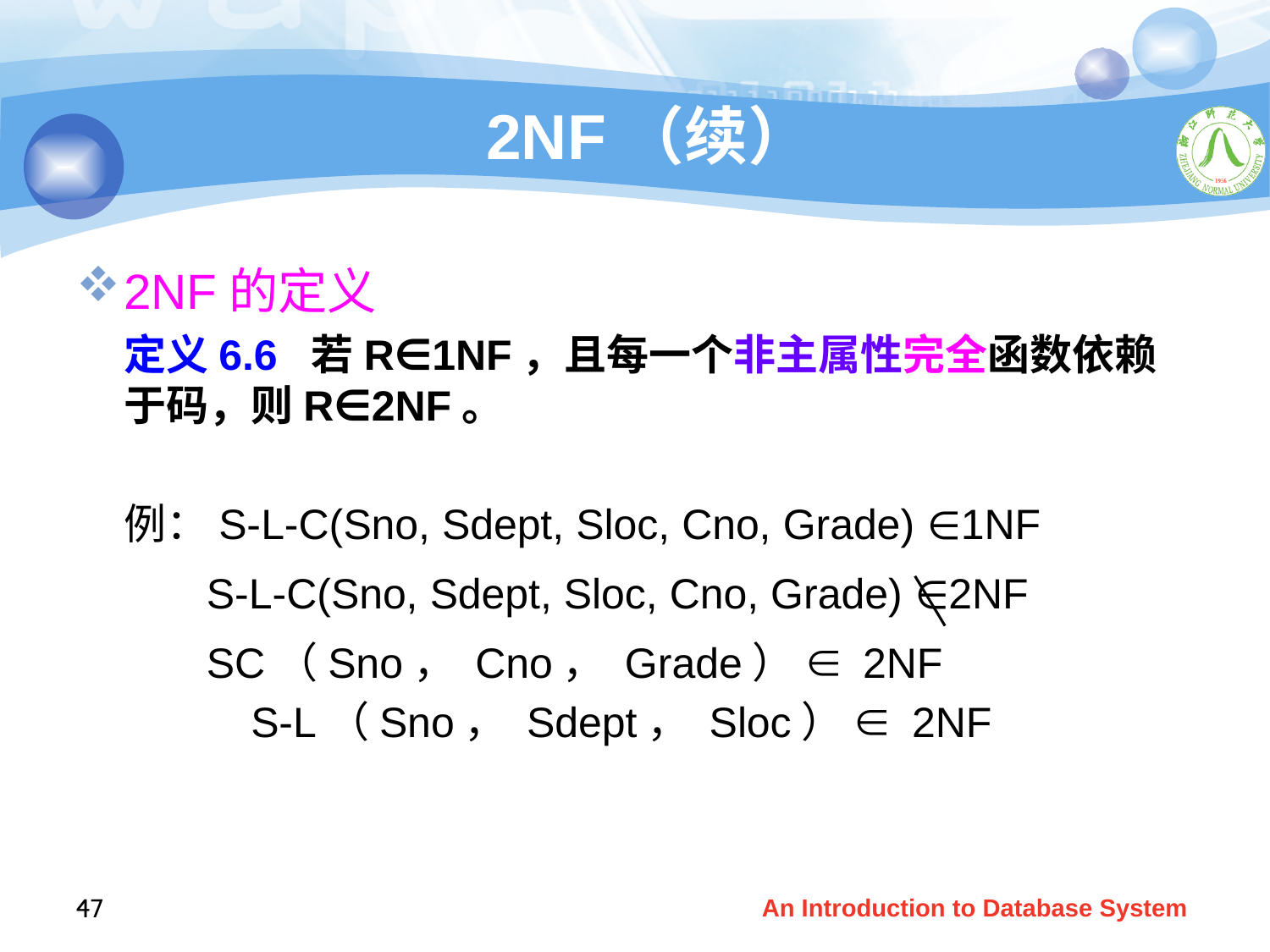

# 2NF（续）
2NF的定义
	定义6.6  若R∈1NF，且每一个非主属性完全函数依赖于码，则R∈2NF。

	例：S-L-C(Sno, Sdept, Sloc, Cno, Grade) ∈1NF
           S-L-C(Sno, Sdept, Sloc, Cno, Grade) ∈2NF
           SC（Sno， Cno， Grade） ∈ 2NF
          	S-L（Sno， Sdept， Sloc） ∈ 2NF

47
An Introduction to Database System